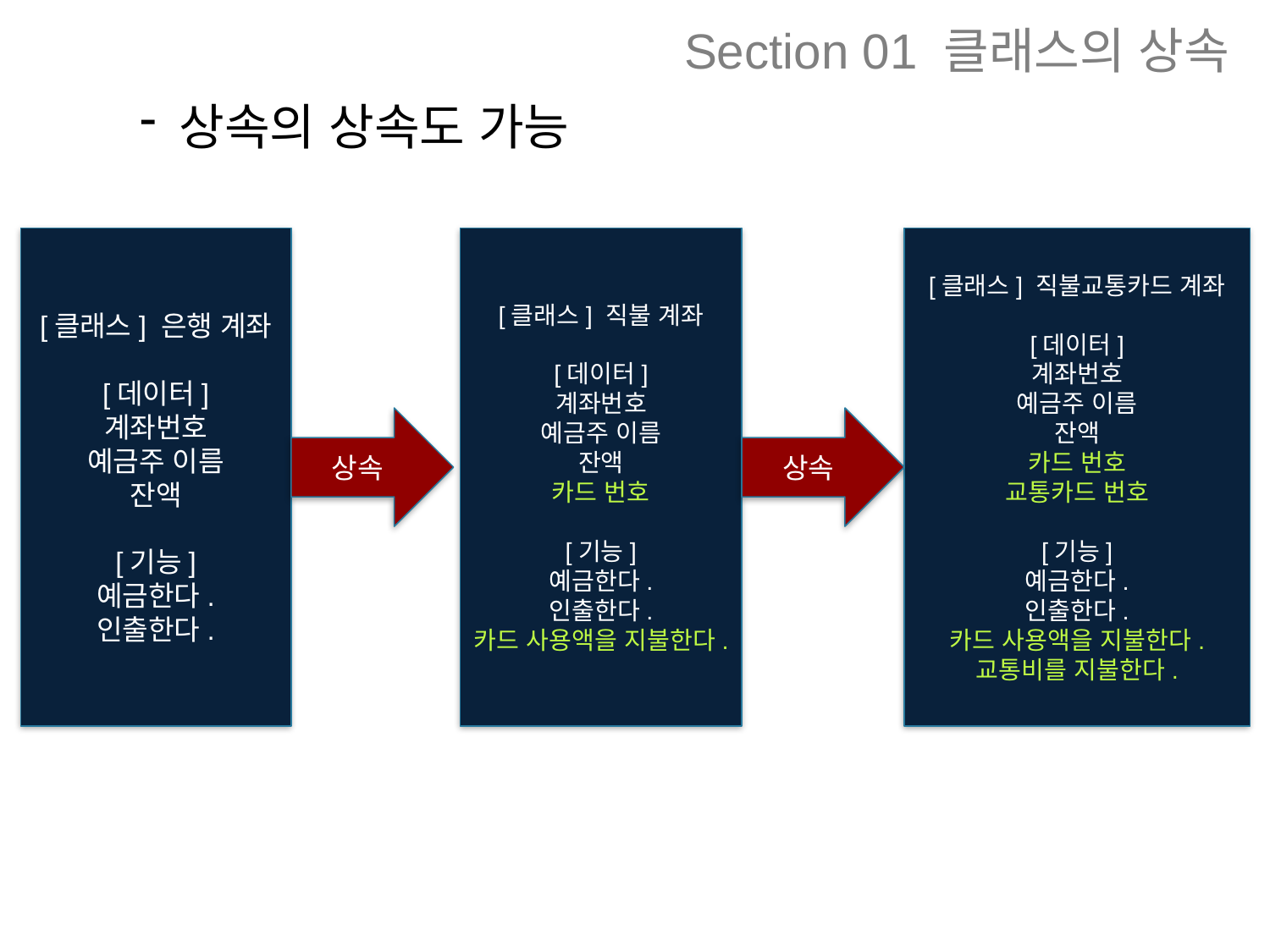

# Section 01 클래스의 상속
상속의 상속도 가능
[클래스] 직불 계좌

[데이터]
계좌번호
예금주 이름
잔액
카드 번호

[기능]
예금한다.
인출한다.
카드 사용액을 지불한다.
[클래스] 직불교통카드 계좌

[데이터]
계좌번호
예금주 이름
잔액
카드 번호
교통카드 번호

[기능]
예금한다.
인출한다.
카드 사용액을 지불한다.
교통비를 지불한다.
[클래스] 은행 계좌

[데이터]
계좌번호
예금주 이름
잔액

[기능]
예금한다.
인출한다.
상속
상속